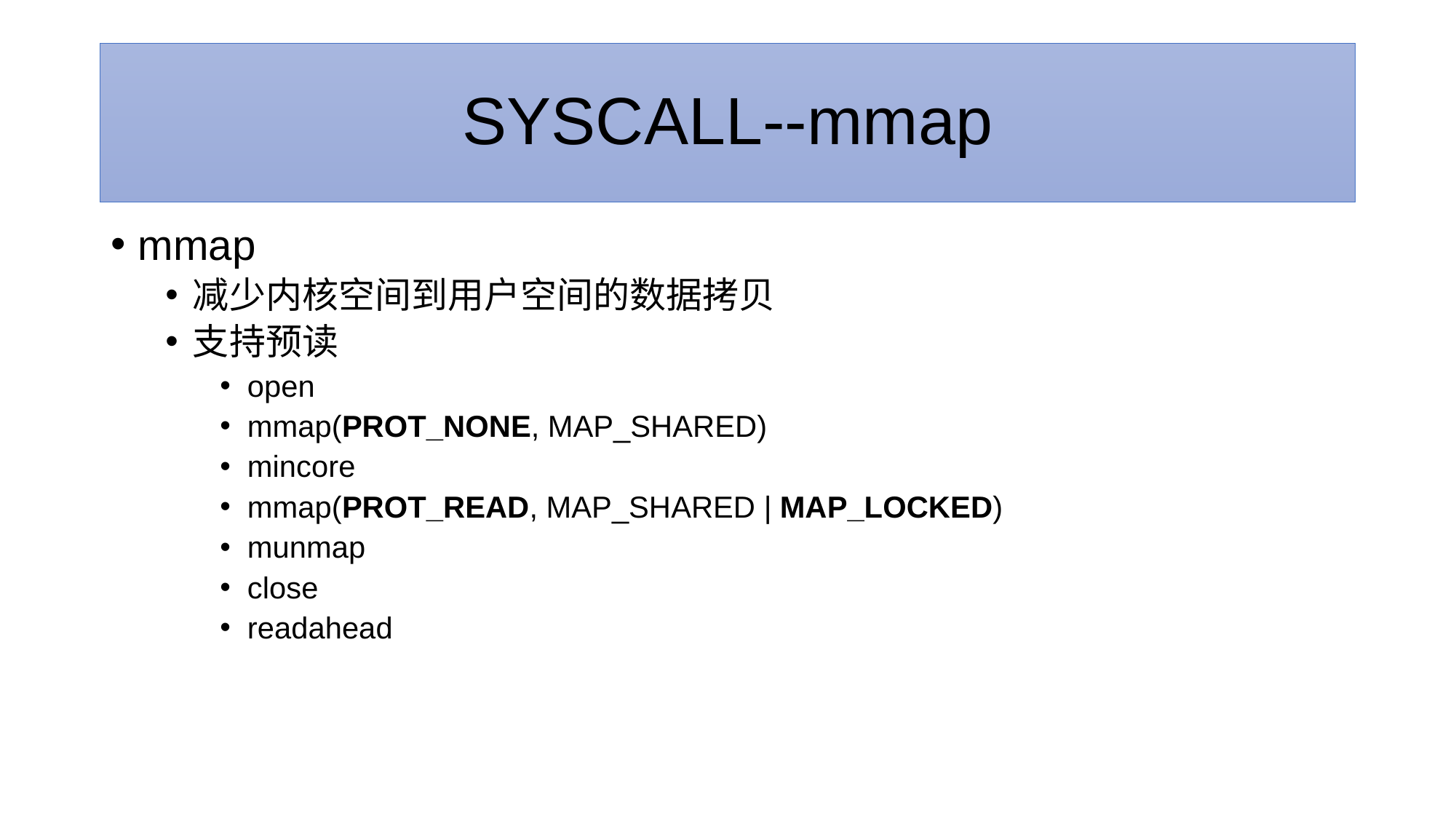

# SYSCALL--mmap
mmap
减少内核空间到用户空间的数据拷贝
支持预读
open
mmap(PROT_NONE, MAP_SHARED)
mincore
mmap(PROT_READ, MAP_SHARED | MAP_LOCKED)
munmap
close
readahead